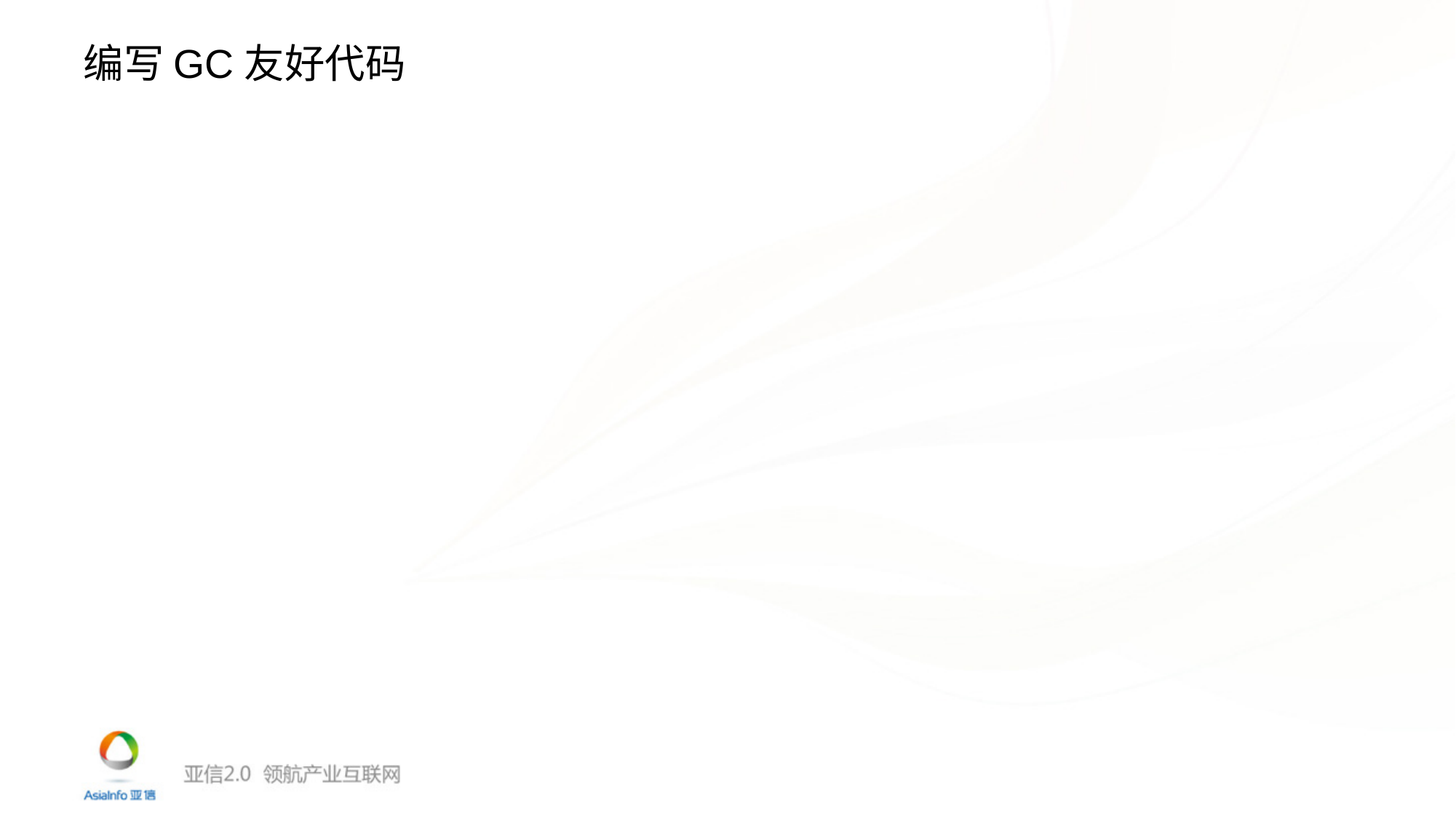

# 编写GC友好代码
不要滥用对象池(Object Pool)
出于节俭的心态，程序员总是倾向于使用对象池作为缓冲
除非创建对象的开销较大,否则对象池不一定能提高性能，反而会影响GC效率
比如从数据库query生成对象，pooling是有帮助的；但如果不涉及到DB/IO/Network/紧张资源的对象创建，pooling反而有反效果
对象池生命周期长，每次full gc都要处理(mark, compact, etc)
如果涉及多线程共享问题，对象池还可能带来同步等额外开销，得不偿失
容易产生内存泄漏